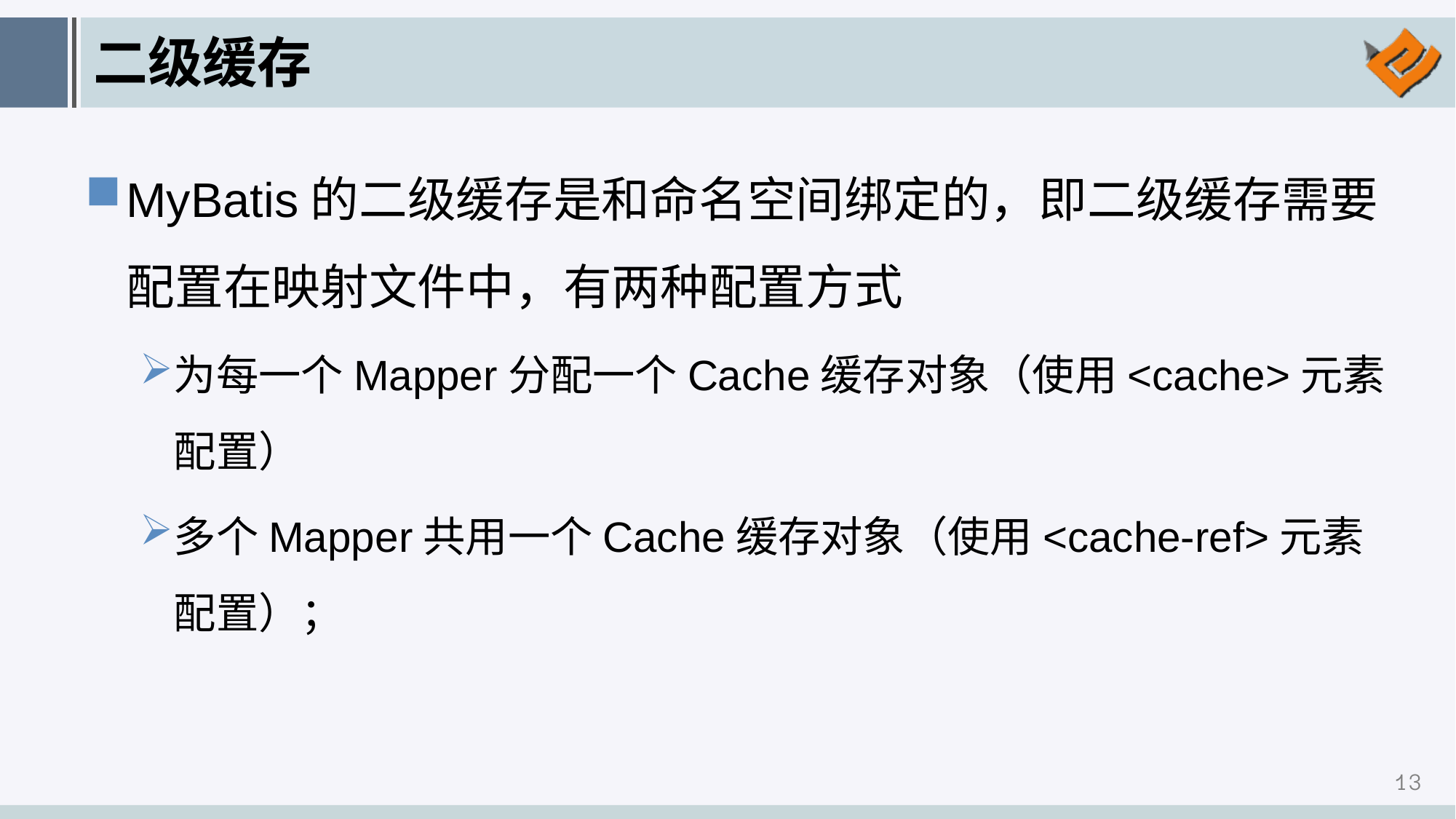

# 二级缓存
MyBatis的二级缓存是和命名空间绑定的，即二级缓存需要配置在映射文件中，有两种配置方式
为每一个Mapper分配一个Cache缓存对象（使用<cache>元素配置）
多个Mapper共用一个Cache缓存对象（使用<cache-ref>元素配置）；